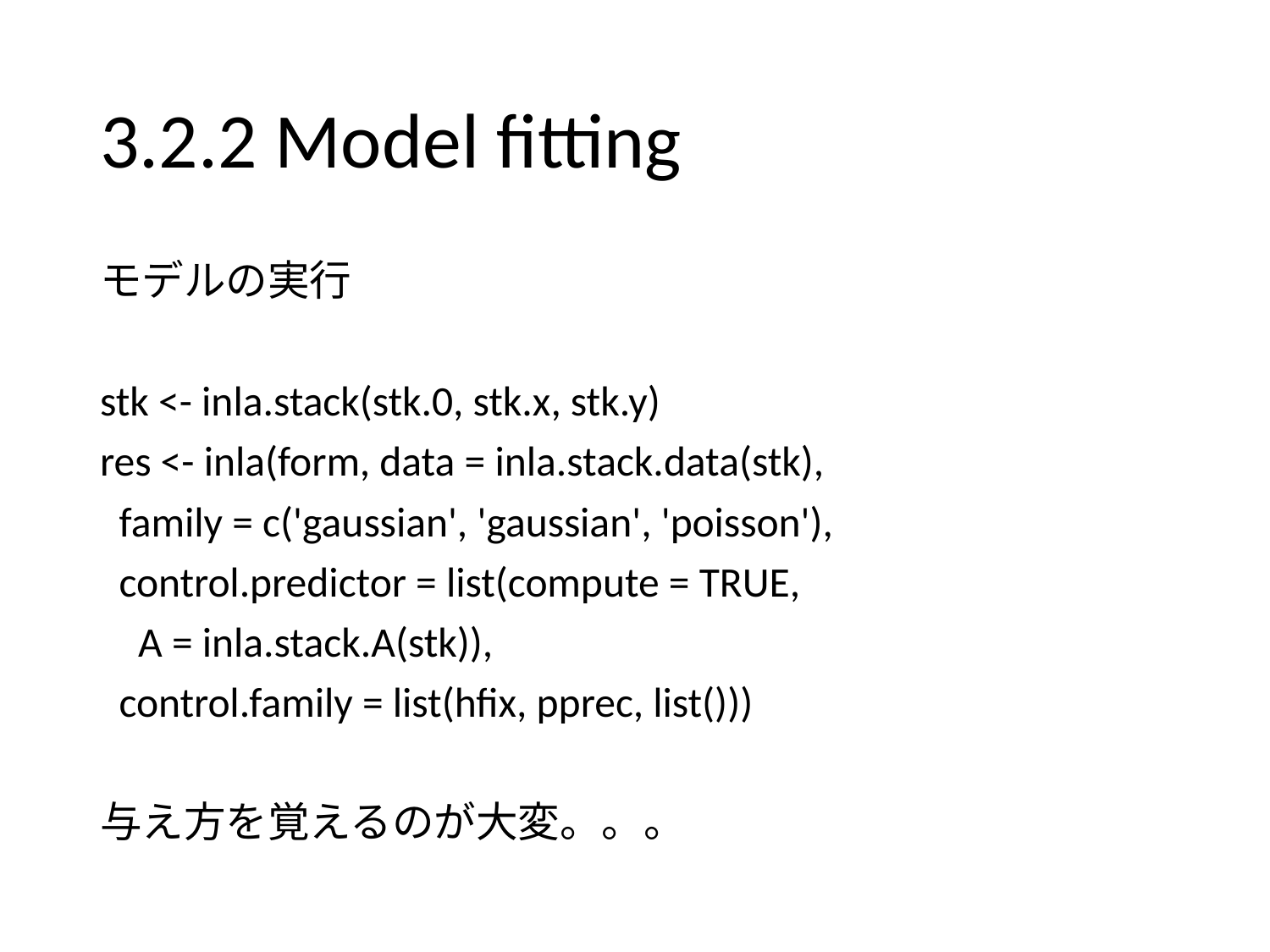

# 3.2.2 Model fitting
モデルの実行

stk <- inla.stack(stk.0, stk.x, stk.y)
res <- inla(form, data = inla.stack.data(stk),
  family = c('gaussian', 'gaussian', 'poisson'),
  control.predictor = list(compute = TRUE,
    A = inla.stack.A(stk)),
  control.family = list(hfix, pprec, list()))

与え方を覚えるのが大変。。。